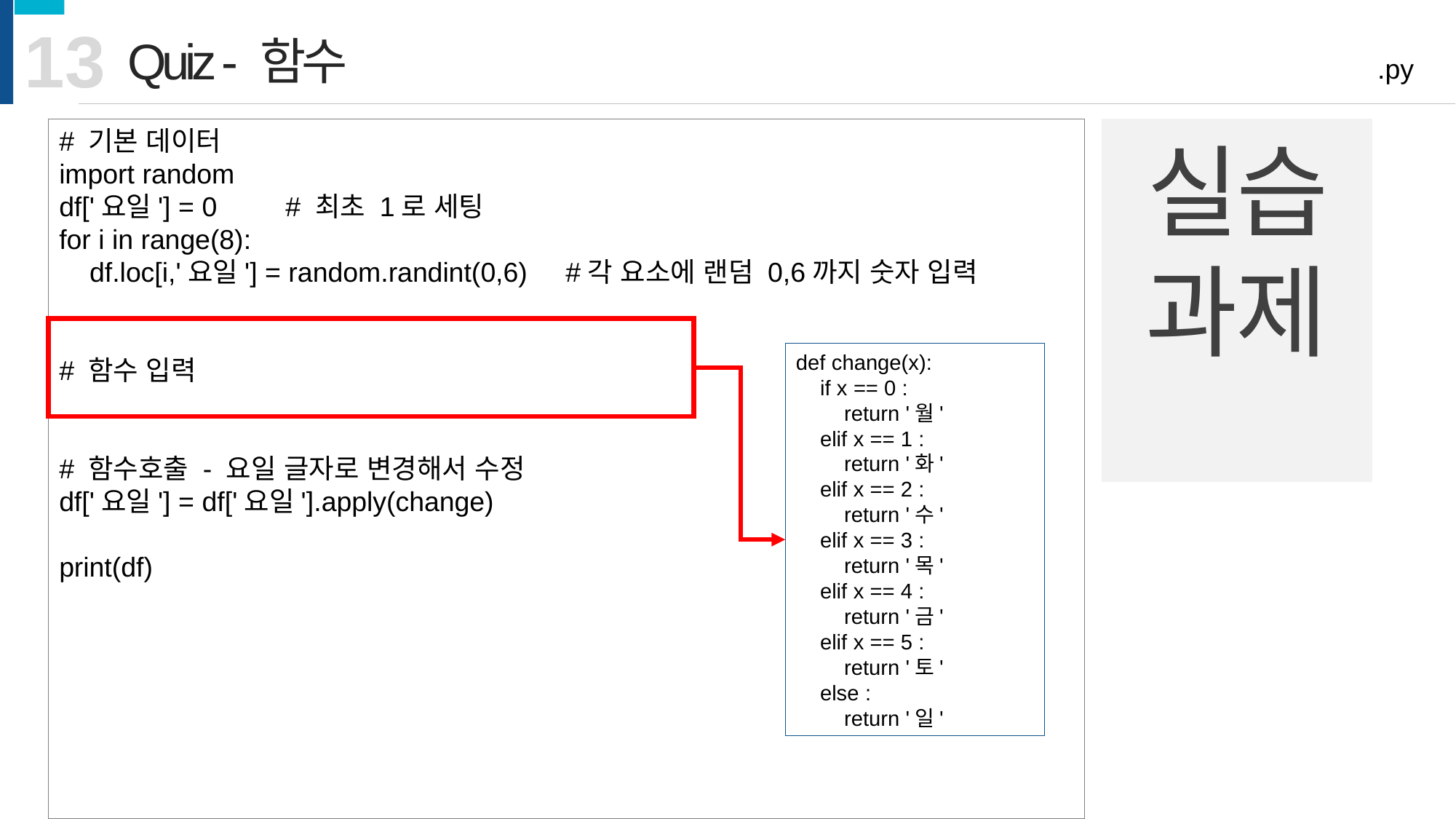

13
Quiz - 함수
.py
# 기본 데이터
import random
df['요일'] = 0         # 최초 1로 세팅
for i in range(8):
    df.loc[i,'요일'] = random.randint(0,6)     #각 요소에 랜덤 0,6까지 숫자 입력
# 함수 입력

# 함수호출 - 요일 글자로 변경해서 수정
df['요일'] = df['요일'].apply(change)

print(df)
실습과제

def change(x):
    if x == 0 :
        return '월'
    elif x == 1 :
        return '화'
    elif x == 2 :
        return '수'
    elif x == 3 :
        return '목'
    elif x == 4 :
        return '금'
    elif x == 5 :
        return '토'
    else :
        return '일'